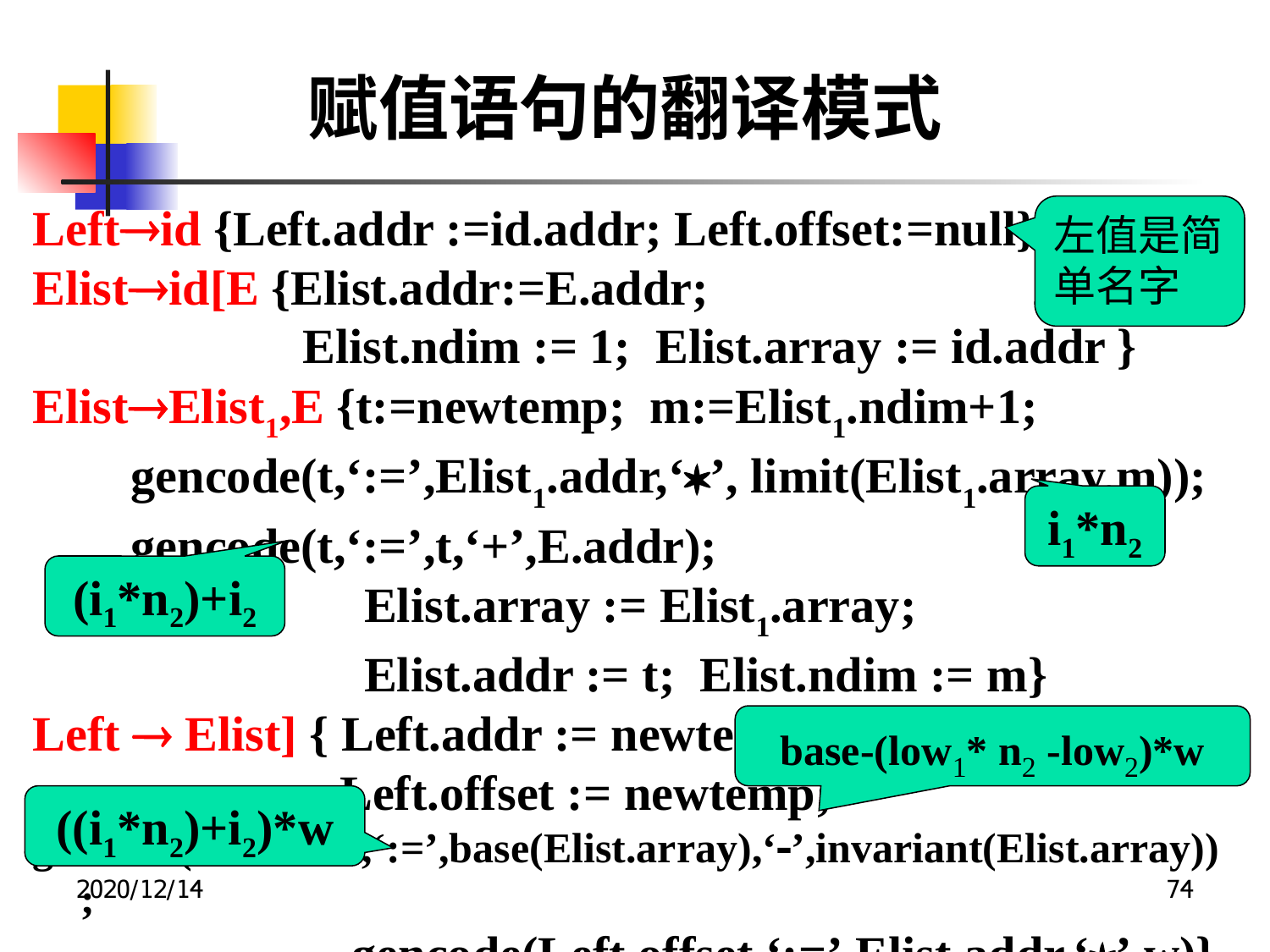

赋值语句的翻译模式
Left→id {Left.addr :=id.addr; Left.offset:=null}
Elist→id[E {Elist.addr:=E.addr;
                      Elist.ndim := 1;  Elist.array := id.addr }
Elist→Elist1,E {t:=newtemp;  m:=Elist1.ndim+1;
        gencode(t,‘:=’,Elist1.addr,‘∗’, limit(Elist1.array,m));
        gencode(t,‘:=’,t,‘+’,E.addr);
                           Elist.array := Elist1.array;
                           Elist.addr := t;  Elist.ndim := m}
Left → Elist] { Left.addr := newtemp;
                         Left.offset := newtemp;
gencode(Left.addr,‘:=’,base(Elist.array),‘−’,invariant(Elist.array));
                          gencode(Left.offset,‘:=’,Elist.addr,‘∗’,w)}
左值是简单名字
i1*n2
(i1*n2)+i2
base-(low1* n2 -low2)*w
((i1*n2)+i2)*w
2020/12/14
74